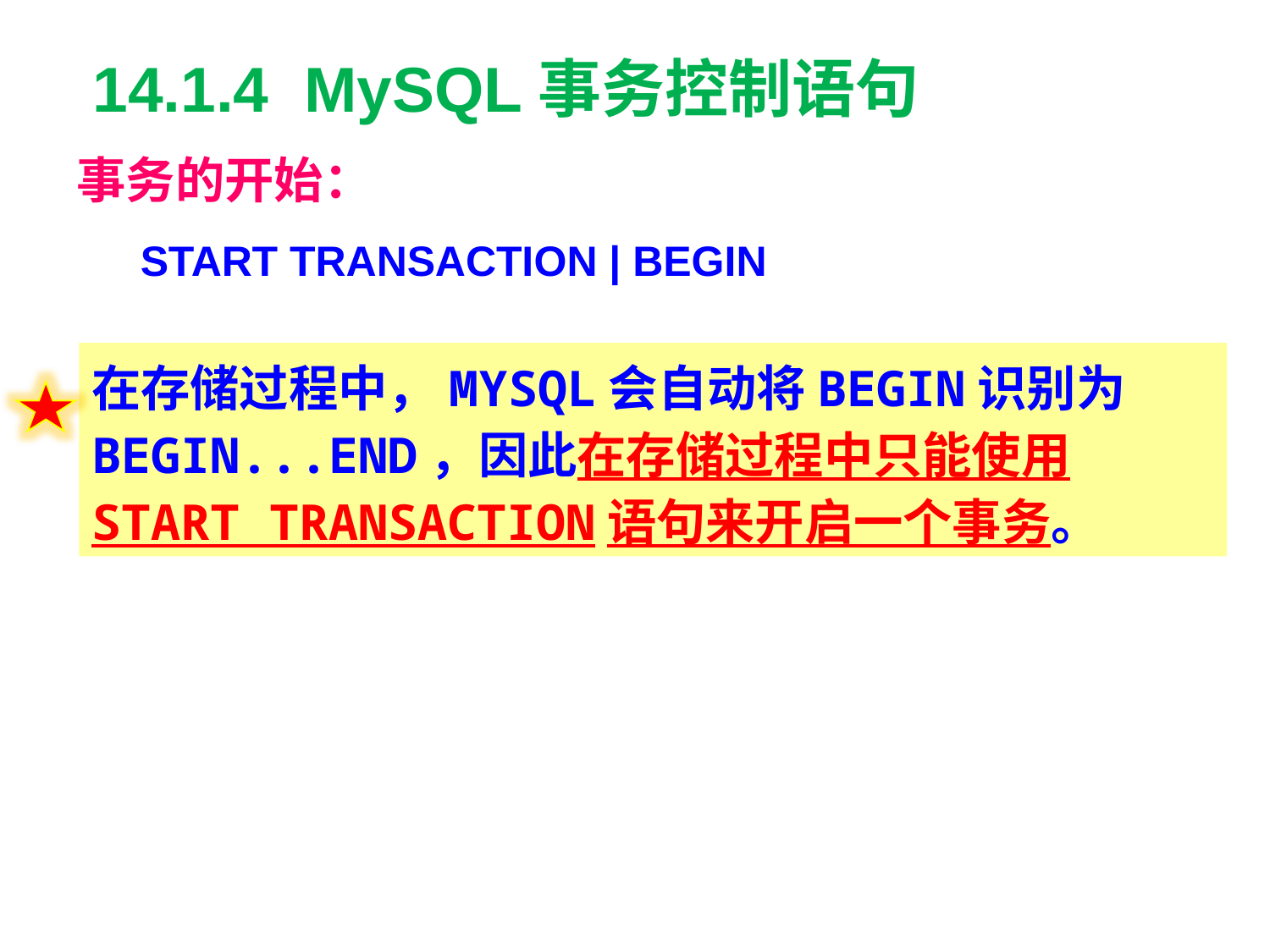

14.1.4  MySQL事务控制语句
事务的开始：
START TRANSACTION | BEGIN

在存储过程中，MYSQL会自动将BEGIN识别为BEGIN...END，因此在存储过程中只能使用START TRANSACTION语句来开启一个事务。